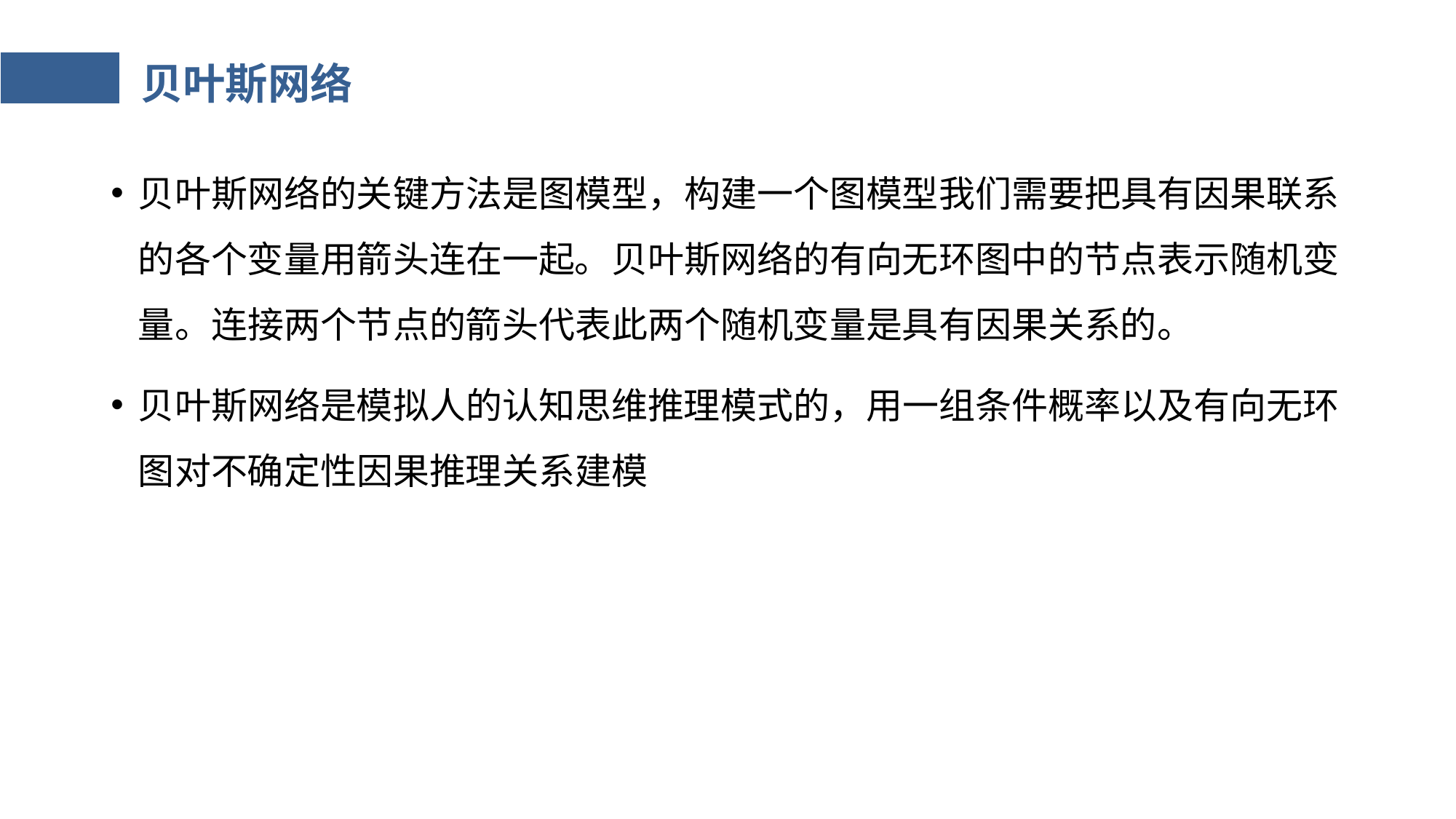

# 贝叶斯网络
贝叶斯网络的关键方法是图模型，构建一个图模型我们需要把具有因果联系的各个变量用箭头连在一起。贝叶斯网络的有向无环图中的节点表示随机变量。连接两个节点的箭头代表此两个随机变量是具有因果关系的。
贝叶斯网络是模拟人的认知思维推理模式的，用一组条件概率以及有向无环图对不确定性因果推理关系建模